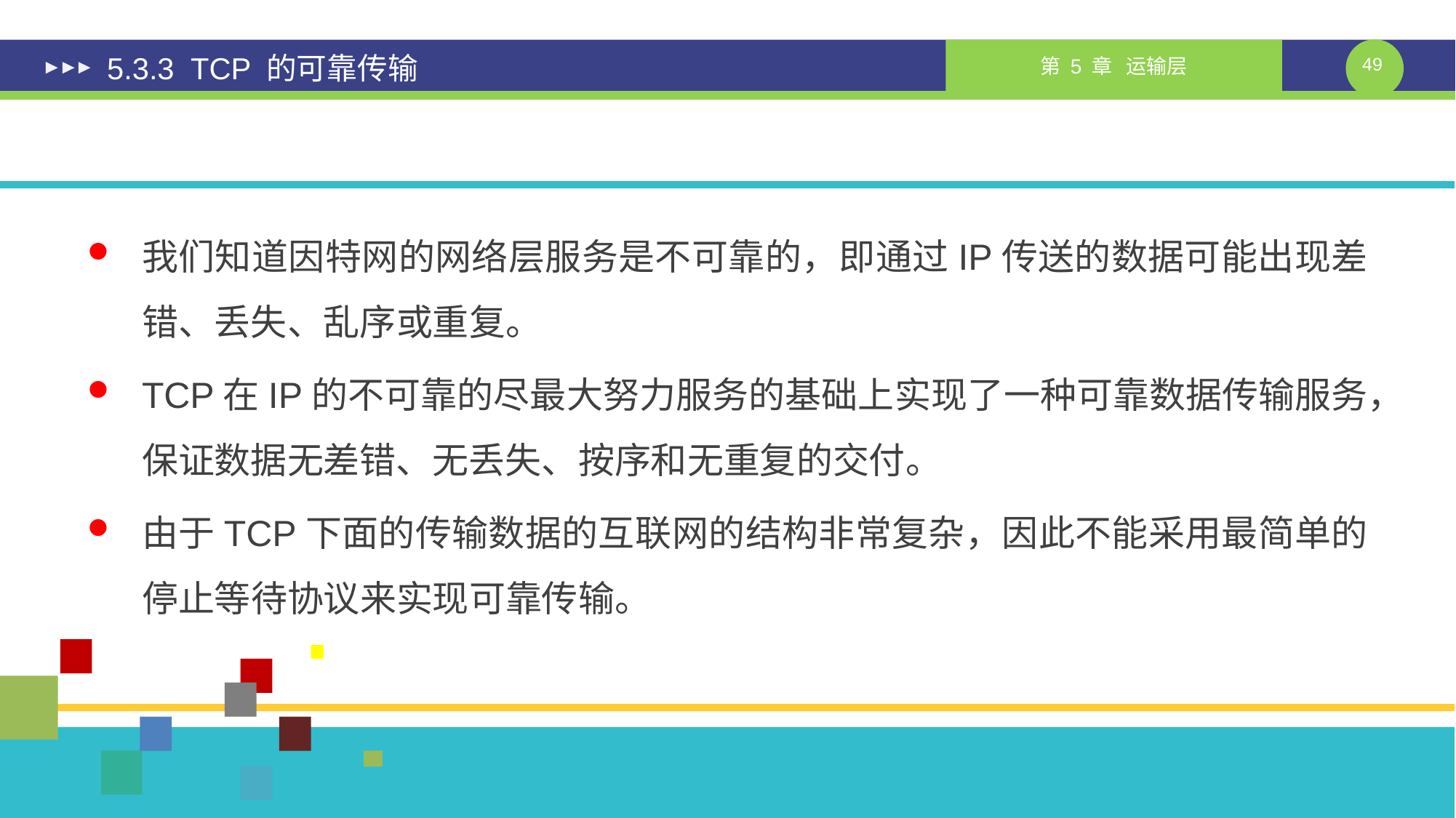

# 5.3.3  TCP 的可靠传输

我们知道因特网的网络层服务是不可靠的，即通过IP传送的数据可能出现差错、丢失、乱序或重复。
TCP在IP的不可靠的尽最大努力服务的基础上实现了一种可靠数据传输服务，保证数据无差错、无丢失、按序和无重复的交付。
由于TCP下面的传输数据的互联网的结构非常复杂，因此不能采用最简单的停止等待协议来实现可靠传输。

课件制作人：谢钧  谢希仁